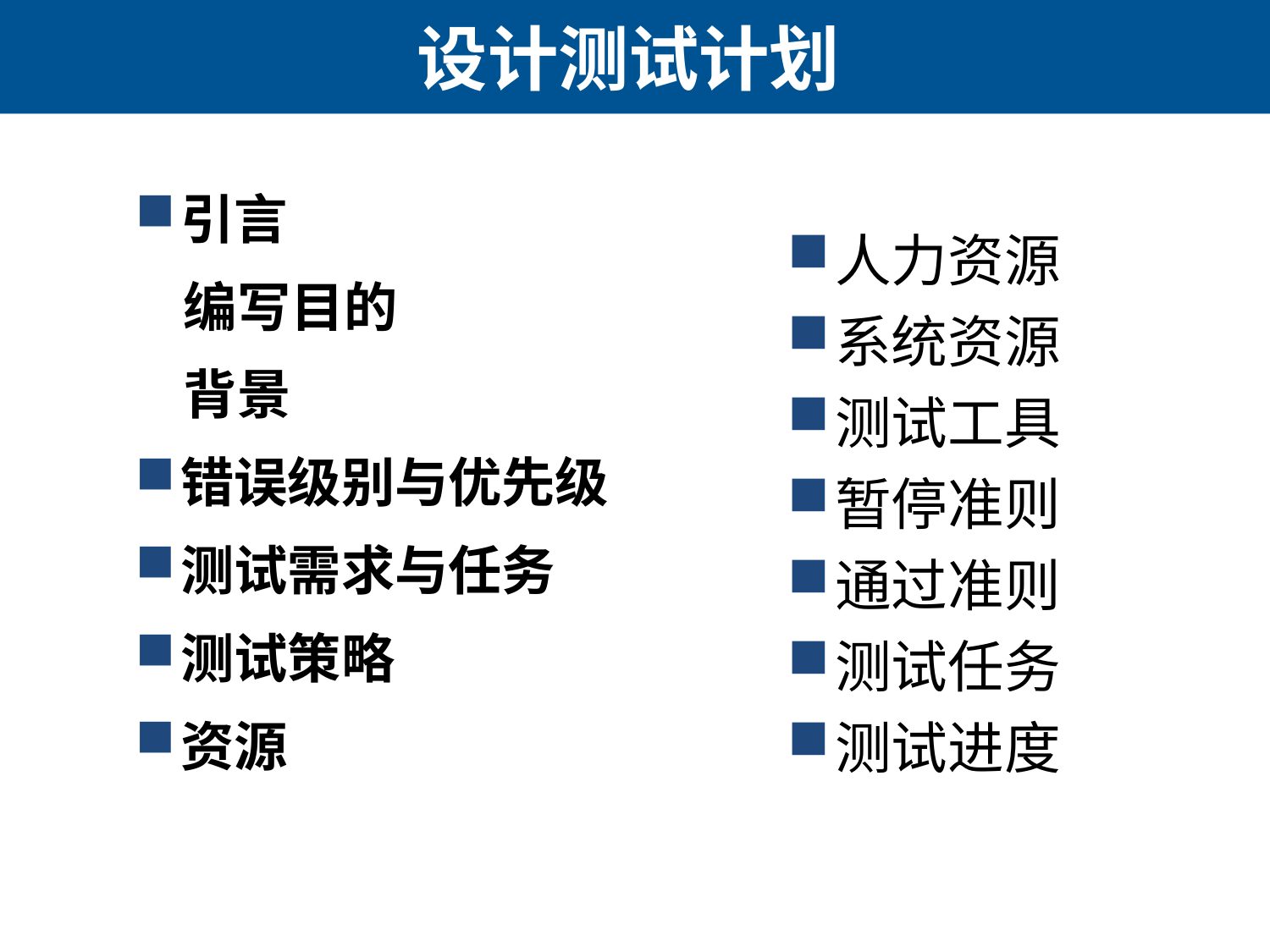

# 设计测试计划
引言
	编写目的
	背景
错误级别与优先级
测试需求与任务
测试策略
资源

人力资源
系统资源
测试工具
暂停准则
通过准则
测试任务
测试进度